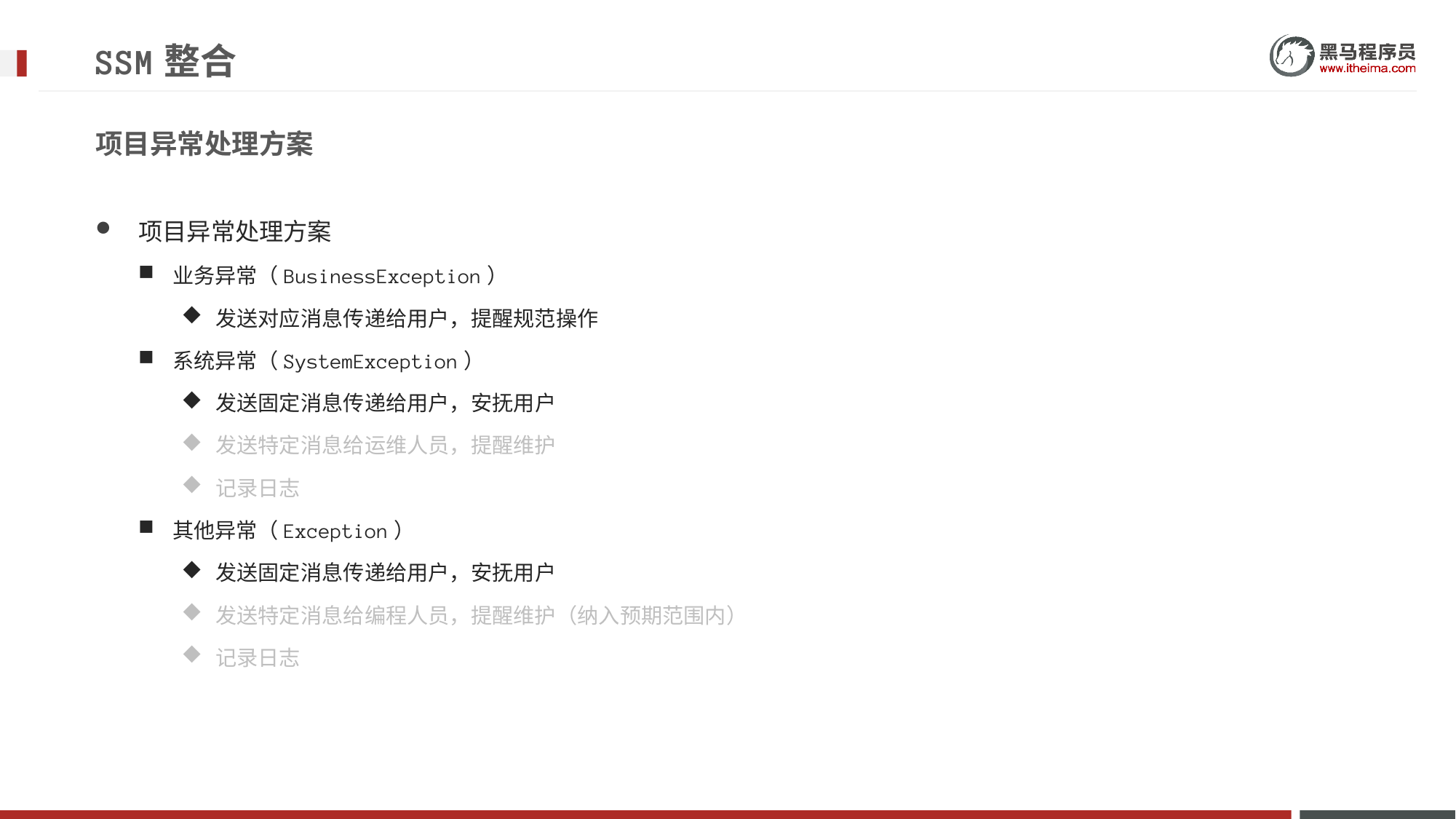

# SSM整合
项目异常处理方案
项目异常处理方案
业务异常（BusinessException）
发送对应消息传递给用户，提醒规范操作
系统异常（SystemException）
发送固定消息传递给用户，安抚用户
发送特定消息给运维人员，提醒维护
记录日志
其他异常（Exception）
发送固定消息传递给用户，安抚用户
发送特定消息给编程人员，提醒维护（纳入预期范围内）
记录日志